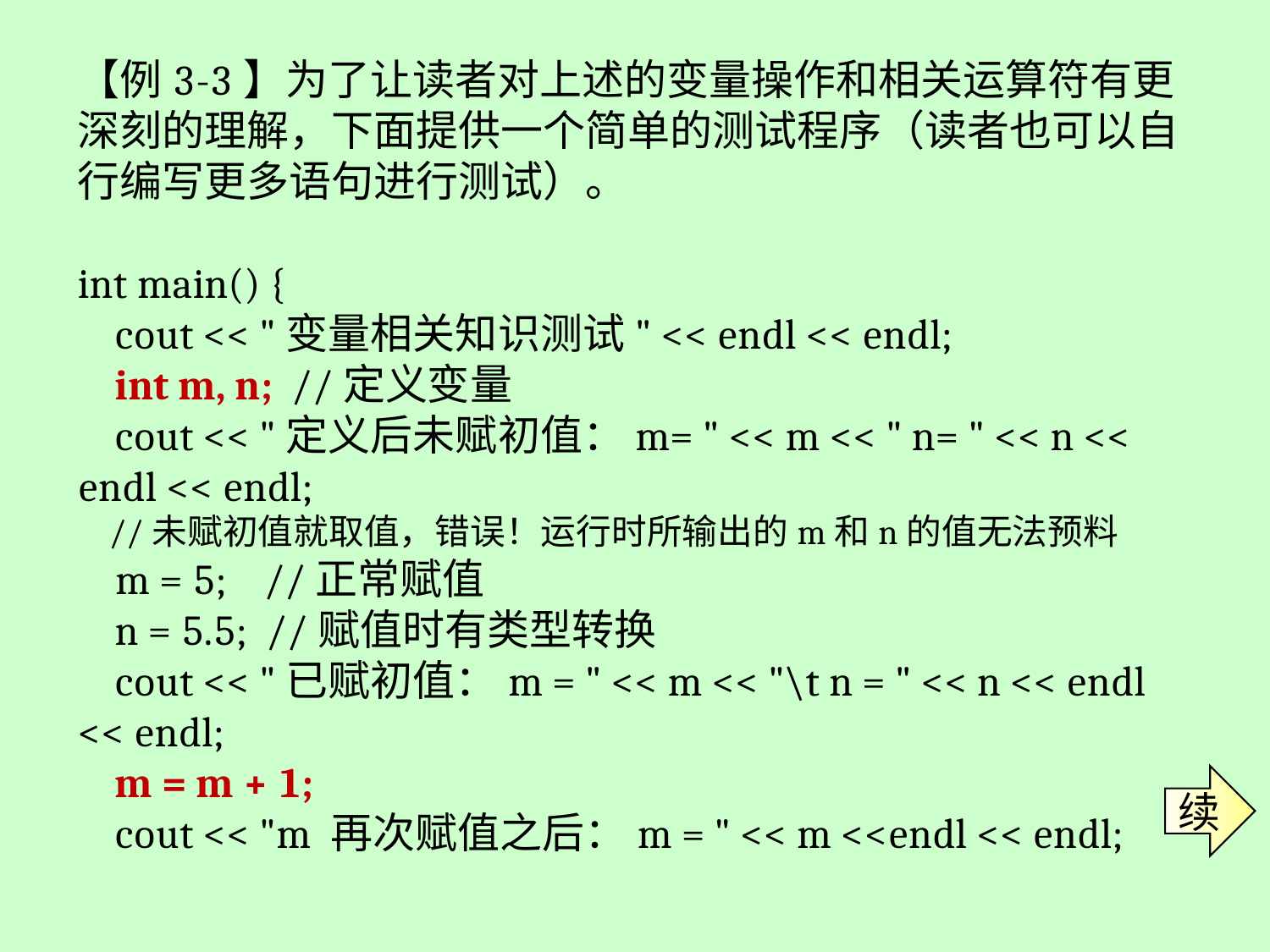

【例3-3】为了让读者对上述的变量操作和相关运算符有更深刻的理解，下面提供一个简单的测试程序（读者也可以自行编写更多语句进行测试）。

int main() {
    cout << "变量相关知识测试" << endl << endl;
    int m, n;  //定义变量
    cout << "定义后未赋初值：m= " << m << " n= " << n << endl << endl;
    //未赋初值就取值，错误！运行时所输出的m和n的值无法预料
    m = 5;    //正常赋值
    n = 5.5;  //赋值时有类型转换
    cout << "已赋初值：m = " << m << "\t n = " << n << endl << endl;
    m = m + 1;
    cout << "m 再次赋值之后：m = " << m <<endl << endl;

续
31